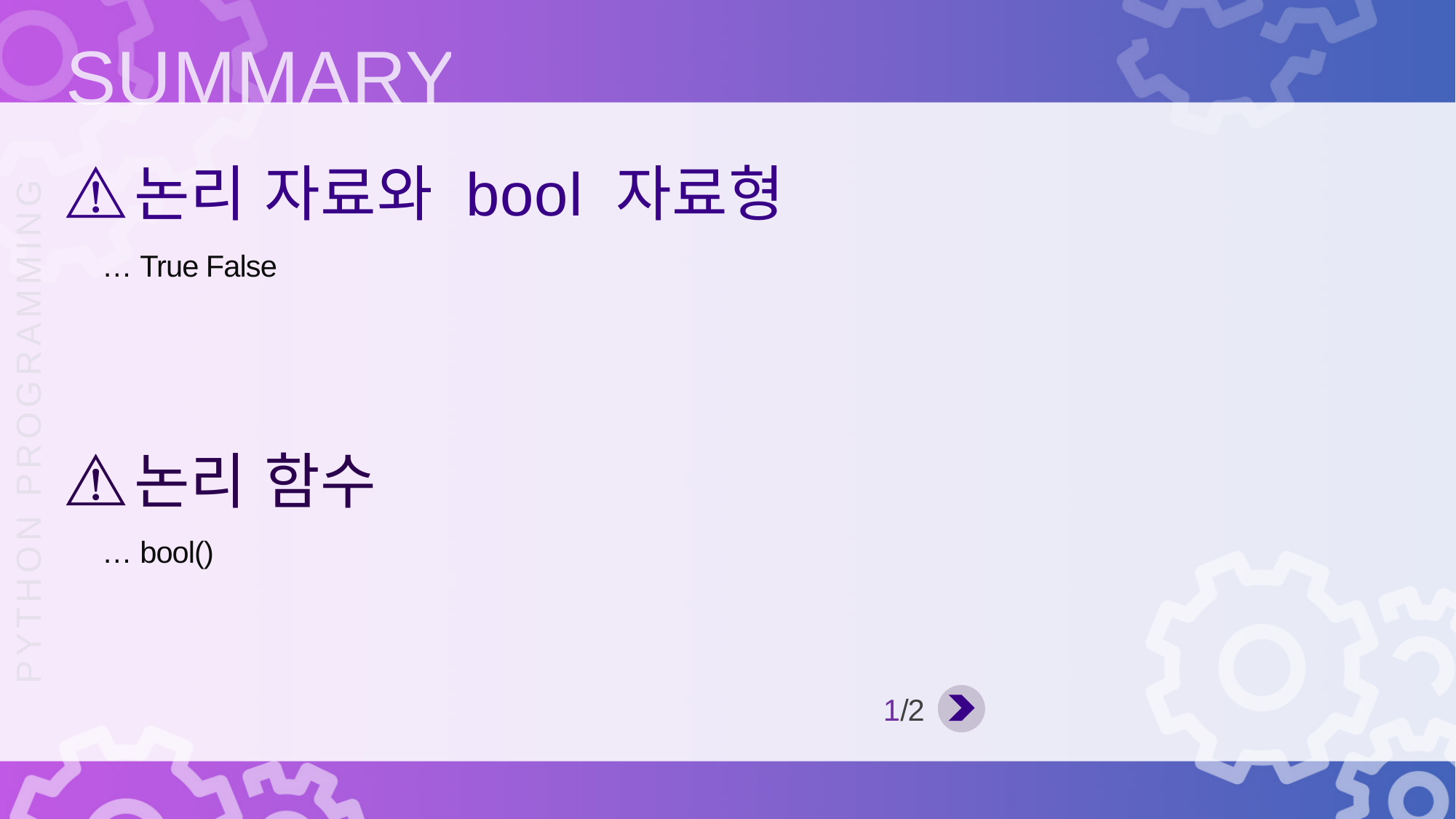

논리 자료와 bool 자료형
… True False
논리 함수
… bool()
1/2